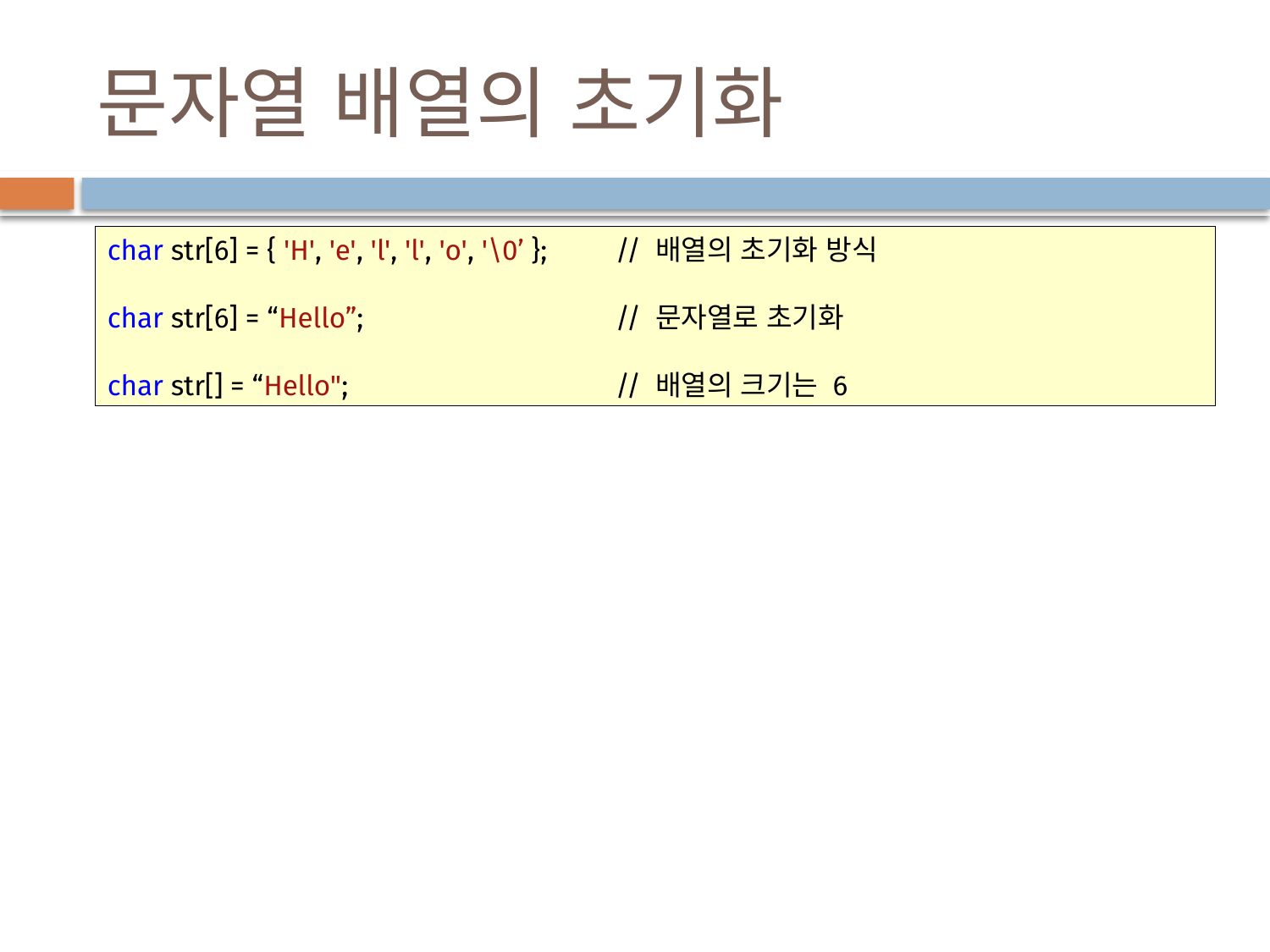

# 문자열 배열의 초기화
char str[6] = { 'H', 'e', 'l', 'l', 'o', '\0’ };	// 배열의 초기화 방식

char str[6] = “Hello”; 		// 문자열로 초기화

char str[] = “Hello";			// 배열의 크기는 6